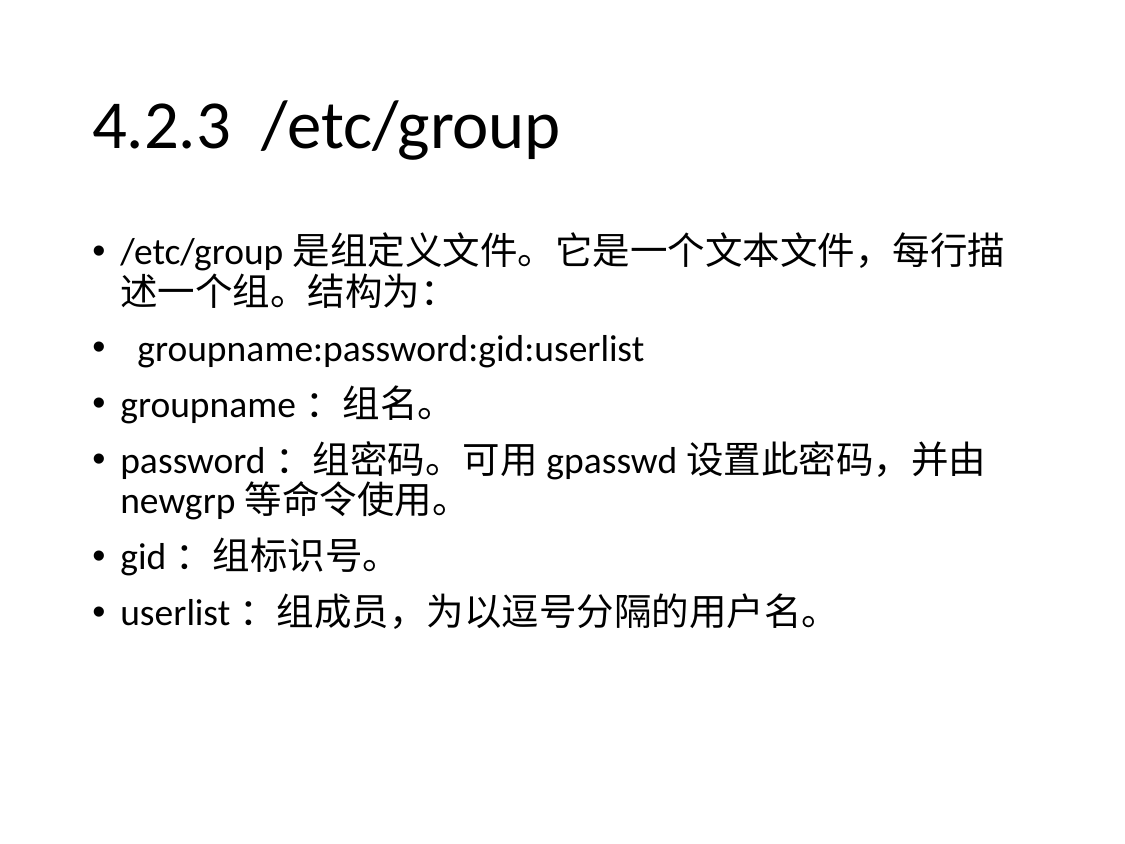

# 4.2.3  /etc/group
/etc/group是组定义文件。它是一个文本文件，每行描述一个组。结构为：
  groupname:password:gid:userlist
groupname：组名。
password：组密码。可用gpasswd设置此密码，并由newgrp等命令使用。
gid：组标识号。
userlist：组成员，为以逗号分隔的用户名。